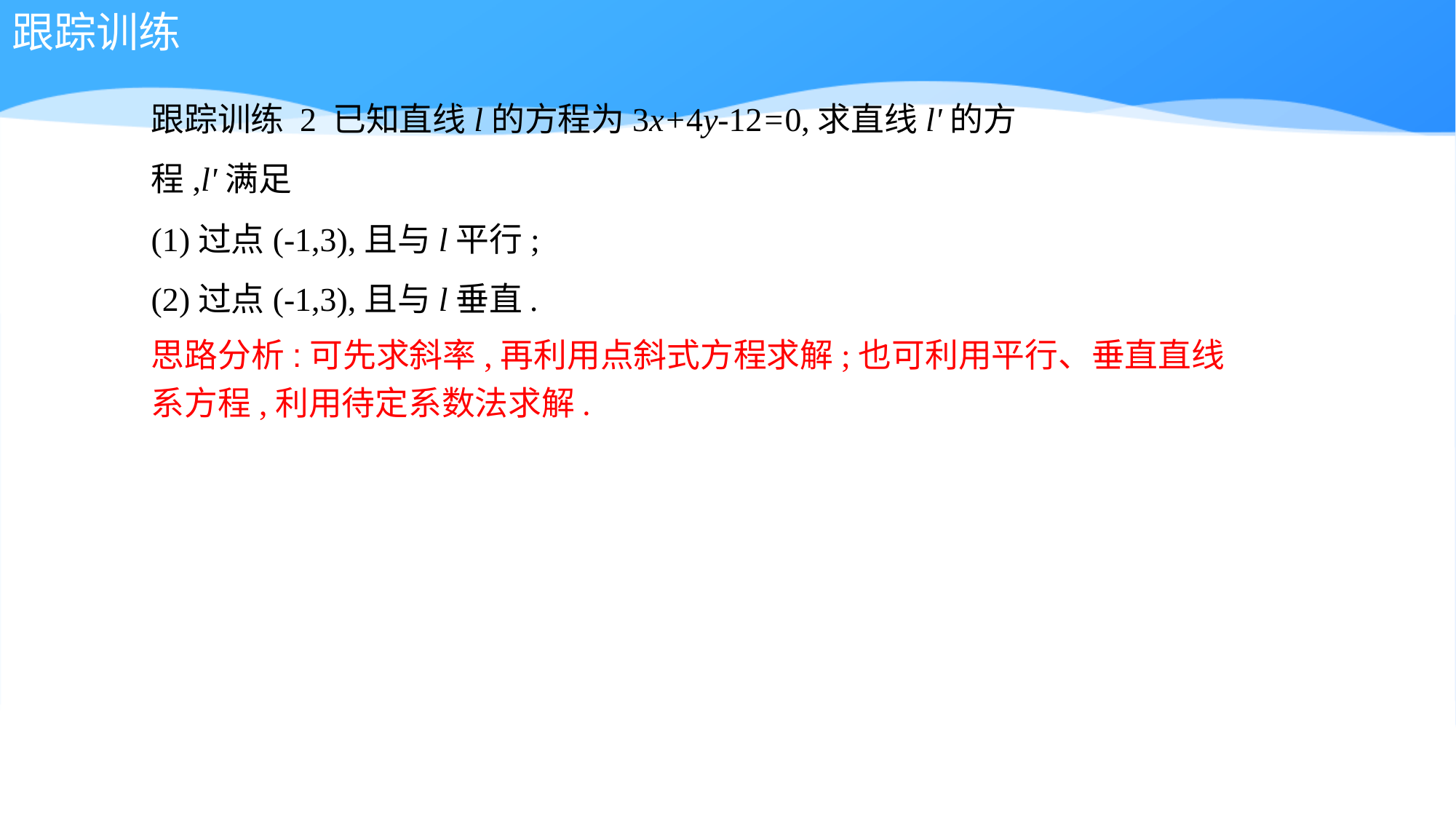

跟踪训练
跟踪训练 2 已知直线l的方程为3x+4y-12=0,求直线l'的方程,l'满足
(1)过点(-1,3),且与l平行;
(2)过点(-1,3),且与l垂直.
思路分析:可先求斜率,再利用点斜式方程求解;也可利用平行、垂直直线系方程,利用待定系数法求解.